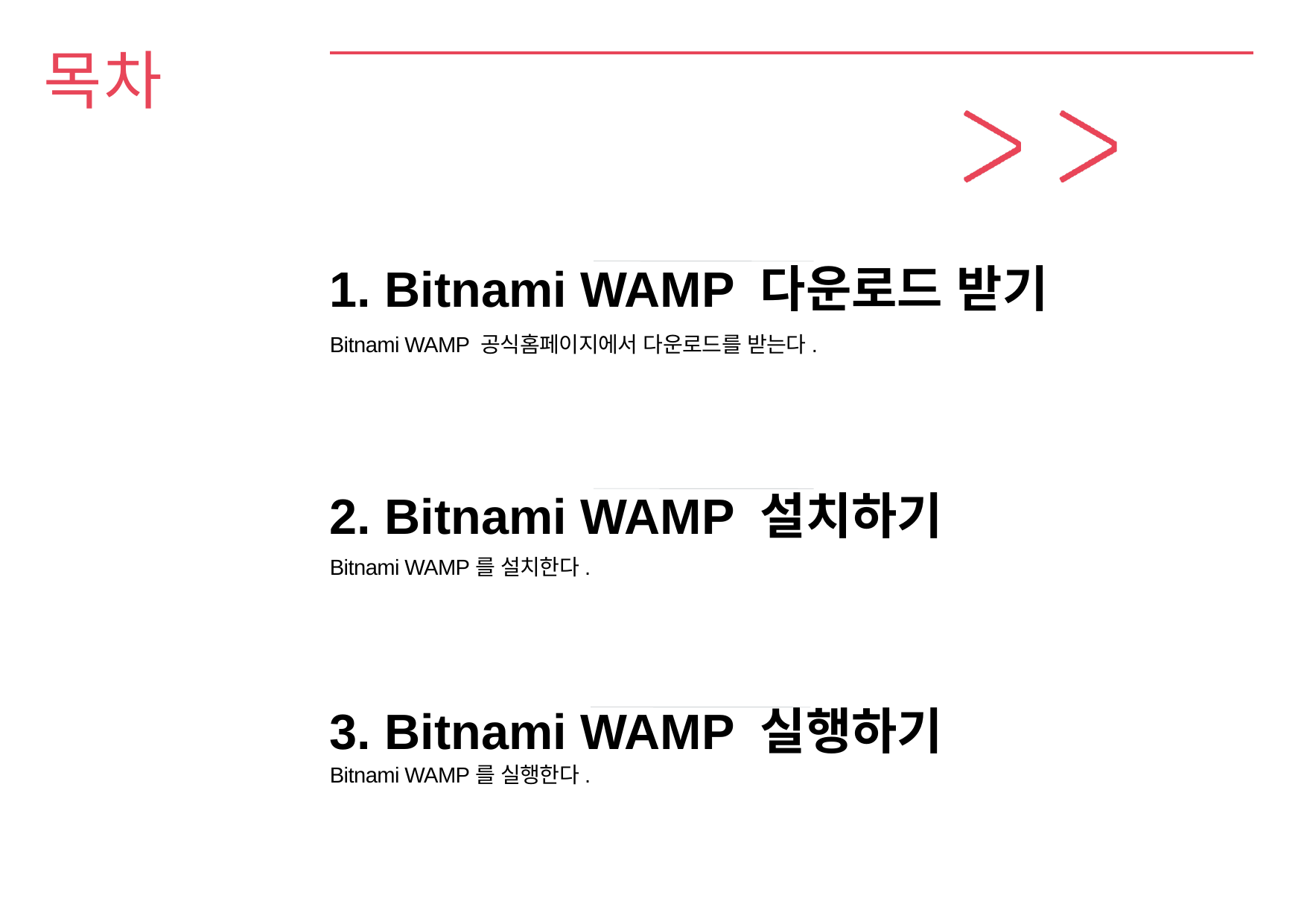

# 목차
1. Bitnami WAMP 다운로드 받기
Bitnami WAMP 공식홈페이지에서 다운로드를 받는다.
2. Bitnami WAMP 설치하기
Bitnami WAMP를 설치한다.
3. Bitnami WAMP 실행하기
Bitnami WAMP를 실행한다.